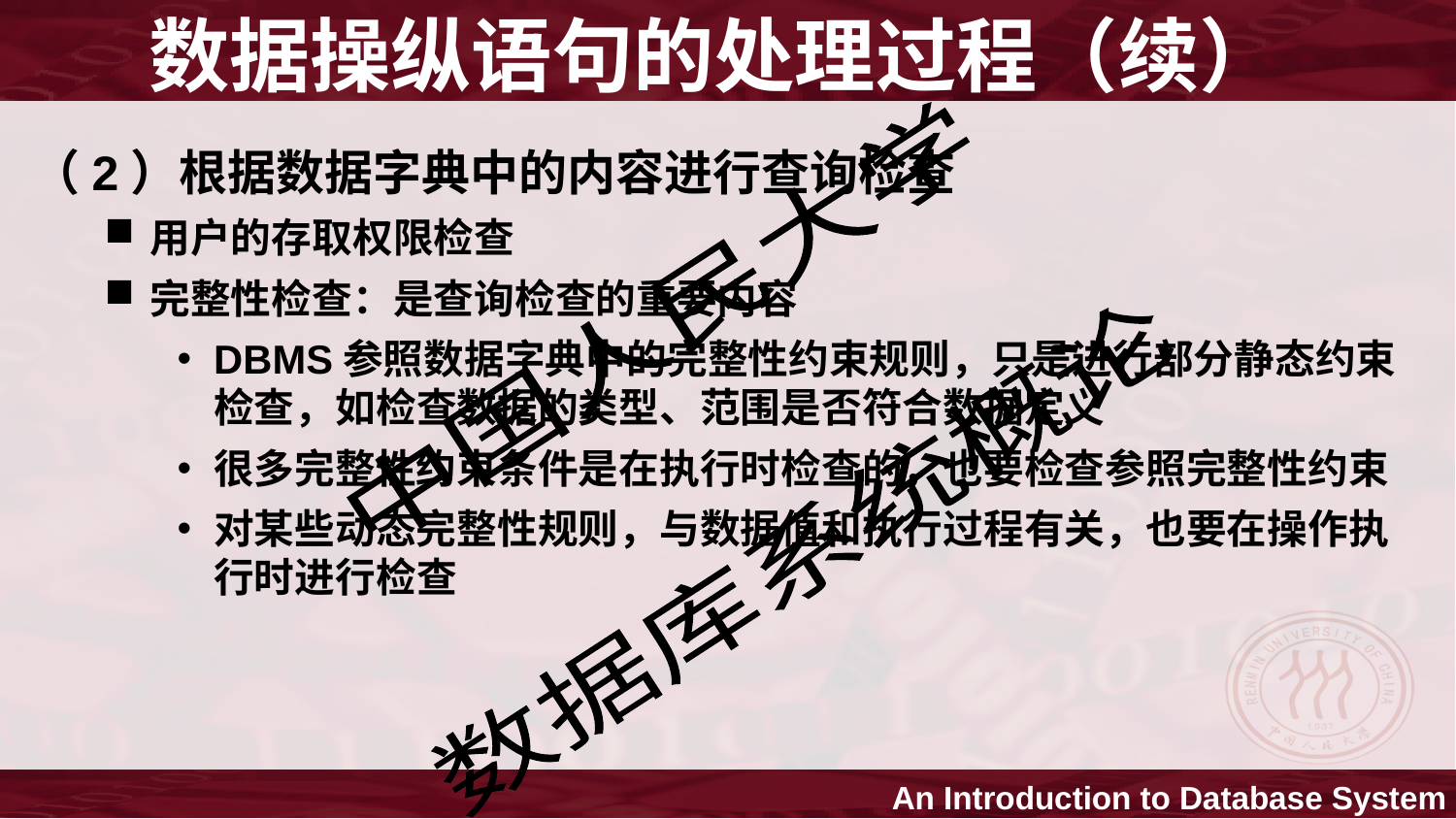

# 数据操纵语句的处理过程（续）
（2）根据数据字典中的内容进行查询检查
用户的存取权限检查
完整性检查：是查询检查的重要内容
DBMS参照数据字典中的完整性约束规则，只是进行部分静态约束检查，如检查数据的类型、范围是否符合数据定义
很多完整性约束条件是在执行时检查的，也要检查参照完整性约束
对某些动态完整性规则，与数据值和执行过程有关，也要在操作执行时进行检查